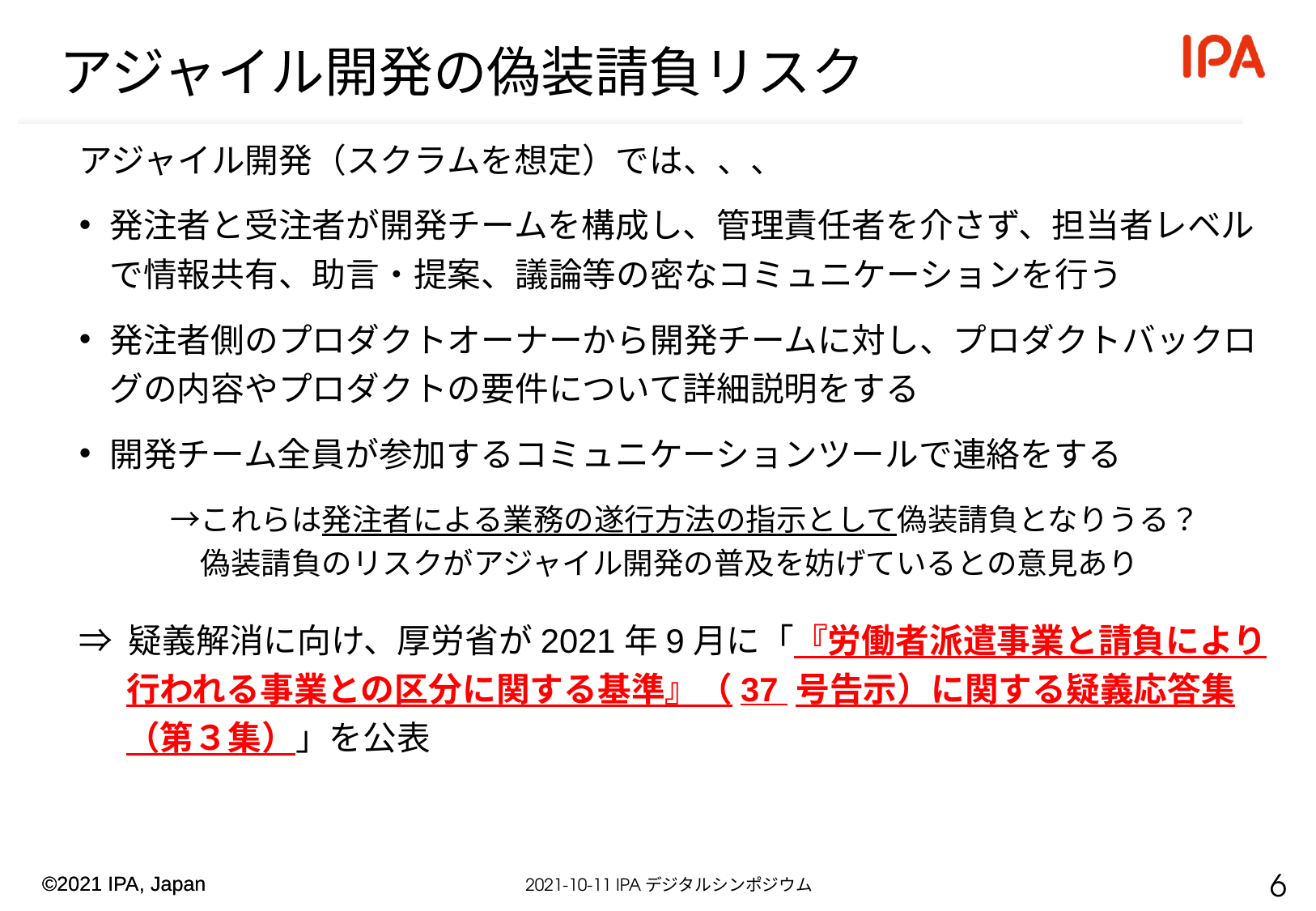

# アジャイル開発の偽装請負リスク
アジャイル開発（スクラムを想定）では、、、
発注者と受注者が開発チームを構成し、管理責任者を介さず、担当者レベルで情報共有、助言・提案、議論等の密なコミュニケーションを行う
発注者側のプロダクトオーナーから開発チームに対し、プロダクトバックログの内容やプロダクトの要件について詳細説明をする
開発チーム全員が参加するコミュニケーションツールで連絡をする
　→これらは発注者による業務の遂行方法の指示として偽装請負となりうる？
　　偽装請負のリスクがアジャイル開発の普及を妨げているとの意見あり
⇒ 疑義解消に向け、厚労省が2021年9月に「『労働者派遣事業と請負により行われる事業との区分に関する基準』（37 号告示）に関する疑義応答集（第３集）」を公表

6